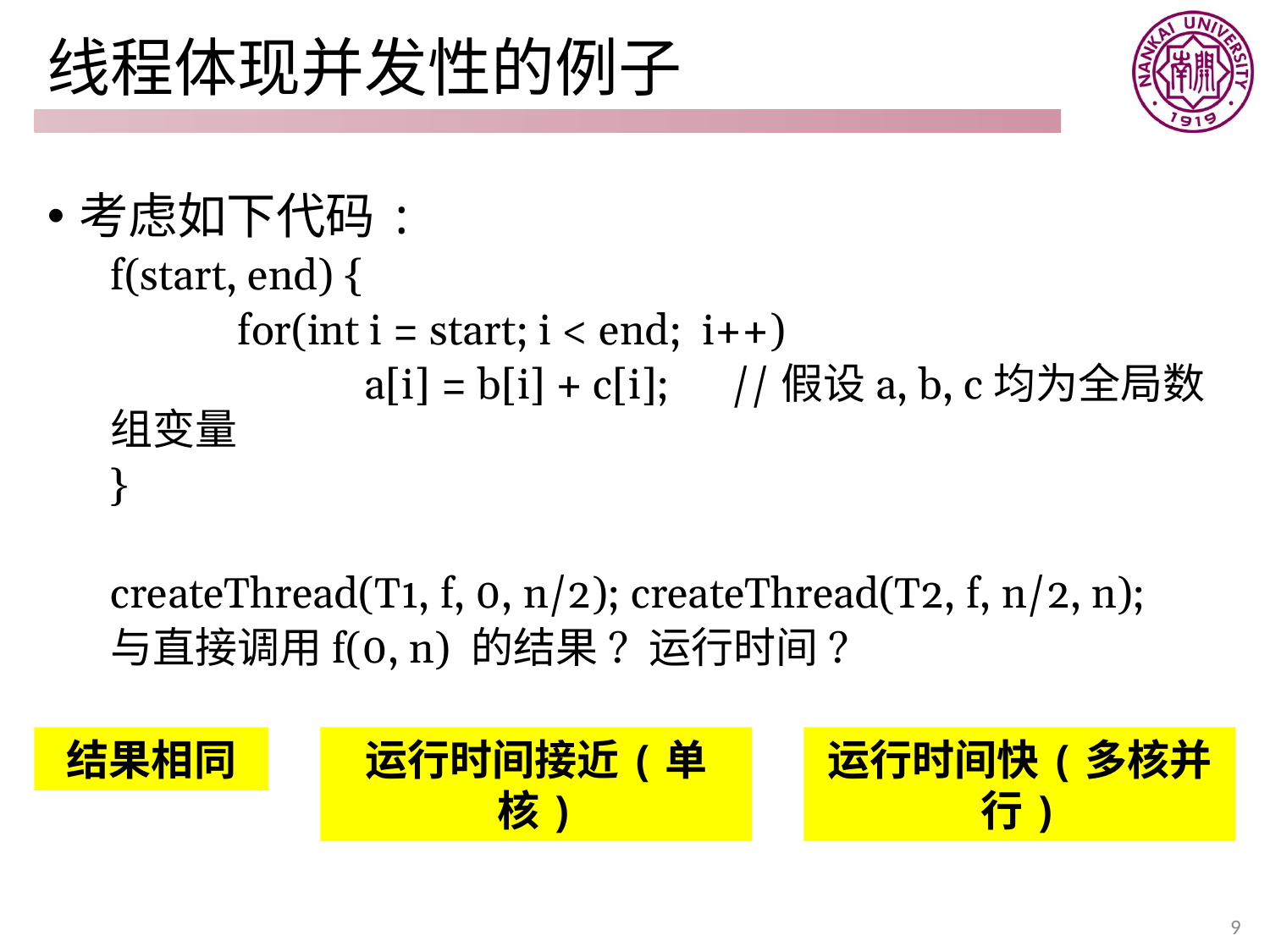

# 线程体现并发性的例子
考虑如下代码:
f(start, end) {
	for(int i = start; i < end;  i++)
		a[i] = b[i] + c[i];      //假设a, b, c均为全局数组变量
}

createThread(T1, f, 0, n/2); createThread(T2, f, n/2, n);
与直接调用f(0, n) 的结果? 运行时间?
结果相同
运行时间接近(单核)
运行时间快(多核并行)
9